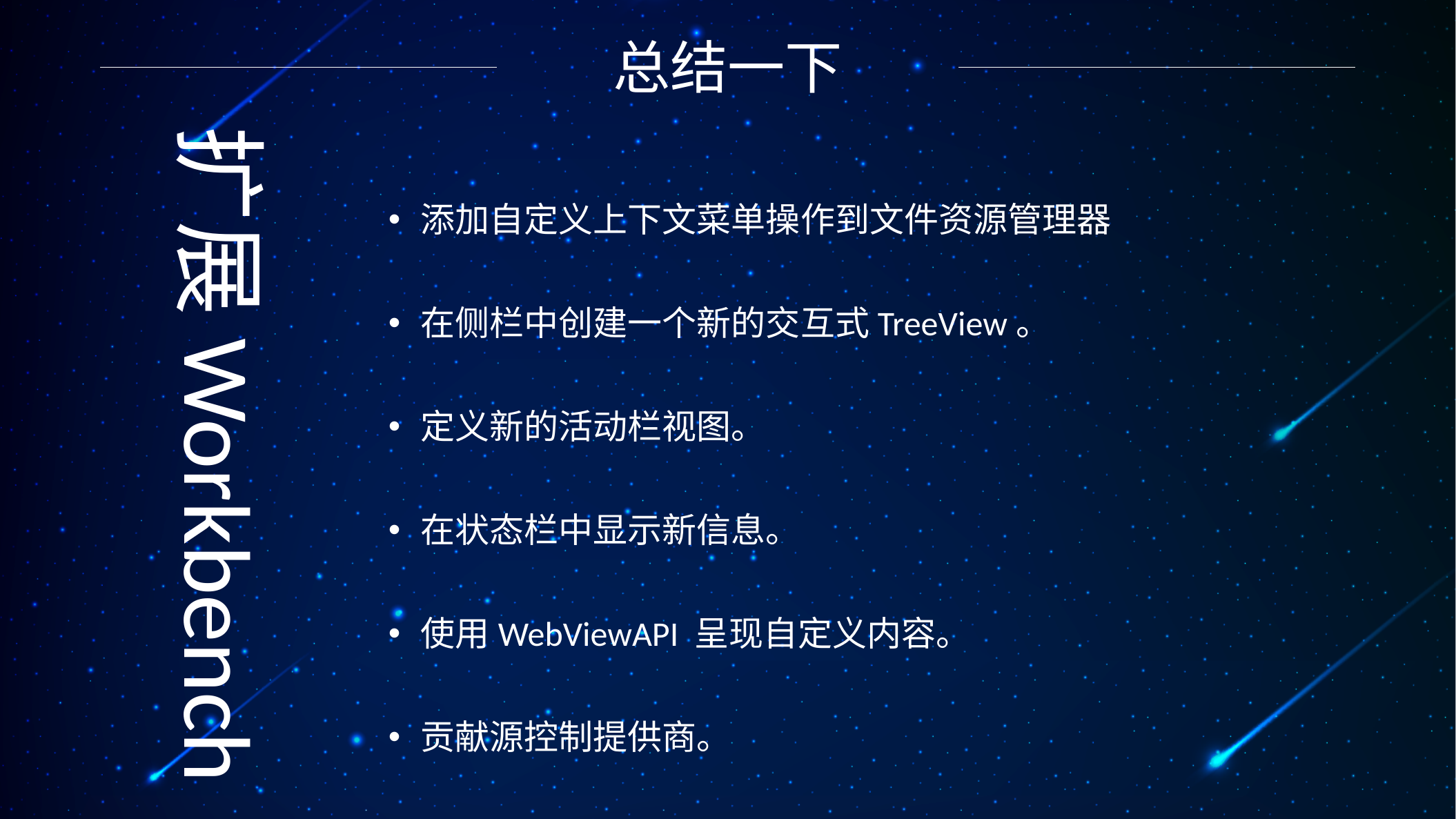

总结一下
扩展Workbench
添加自定义上下文菜单操作到文件资源管理器
在侧栏中创建一个新的交互式TreeView。
定义新的活动栏视图。
在状态栏中显示新信息。
使用WebViewAPI 呈现自定义内容。
贡献源控制提供商。